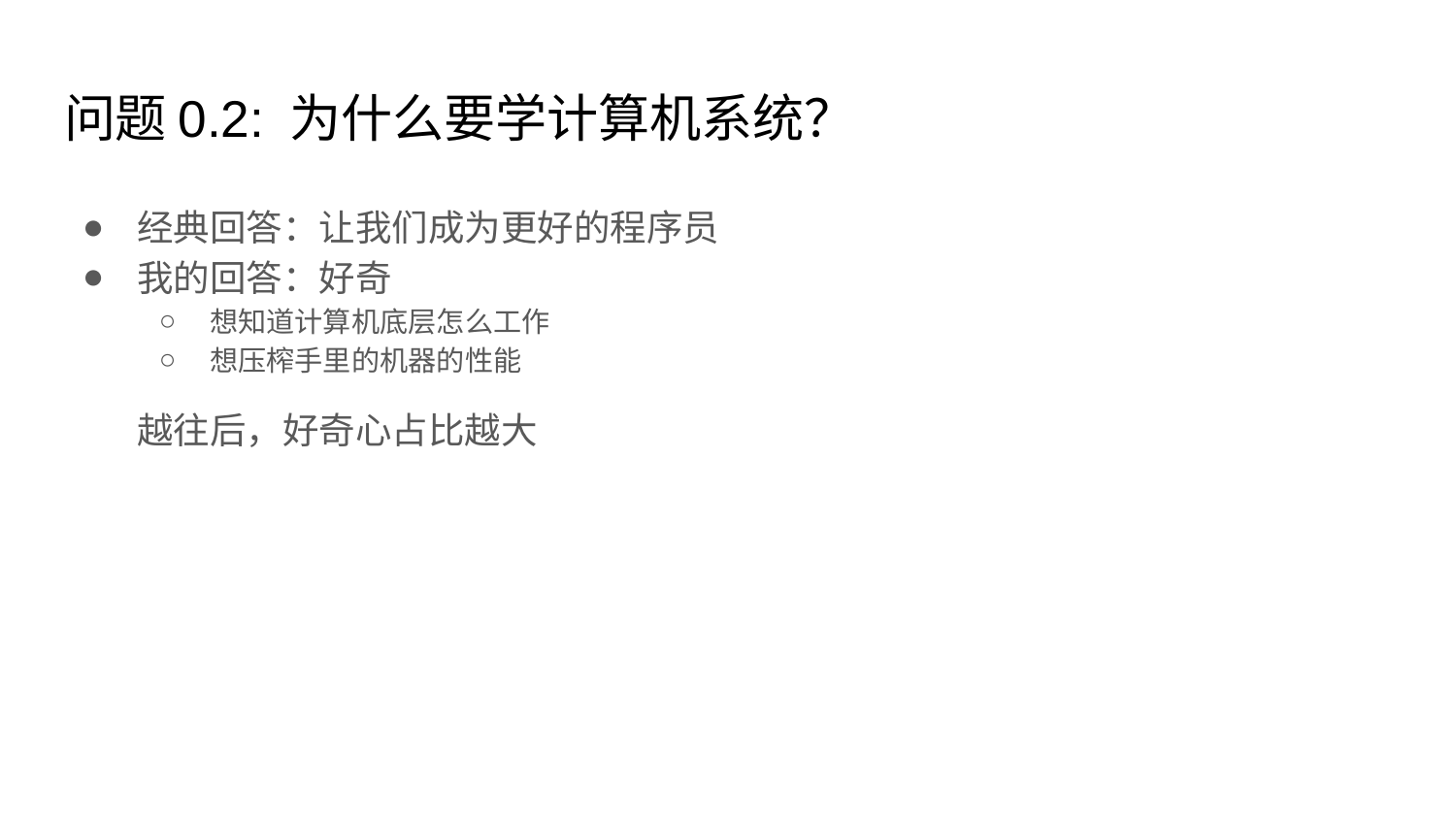

# 问题0.2: 为什么要学计算机系统？
经典回答：让我们成为更好的程序员
我的回答：好奇
想知道计算机底层怎么工作
想压榨手里的机器的性能
越往后，好奇心占比越大